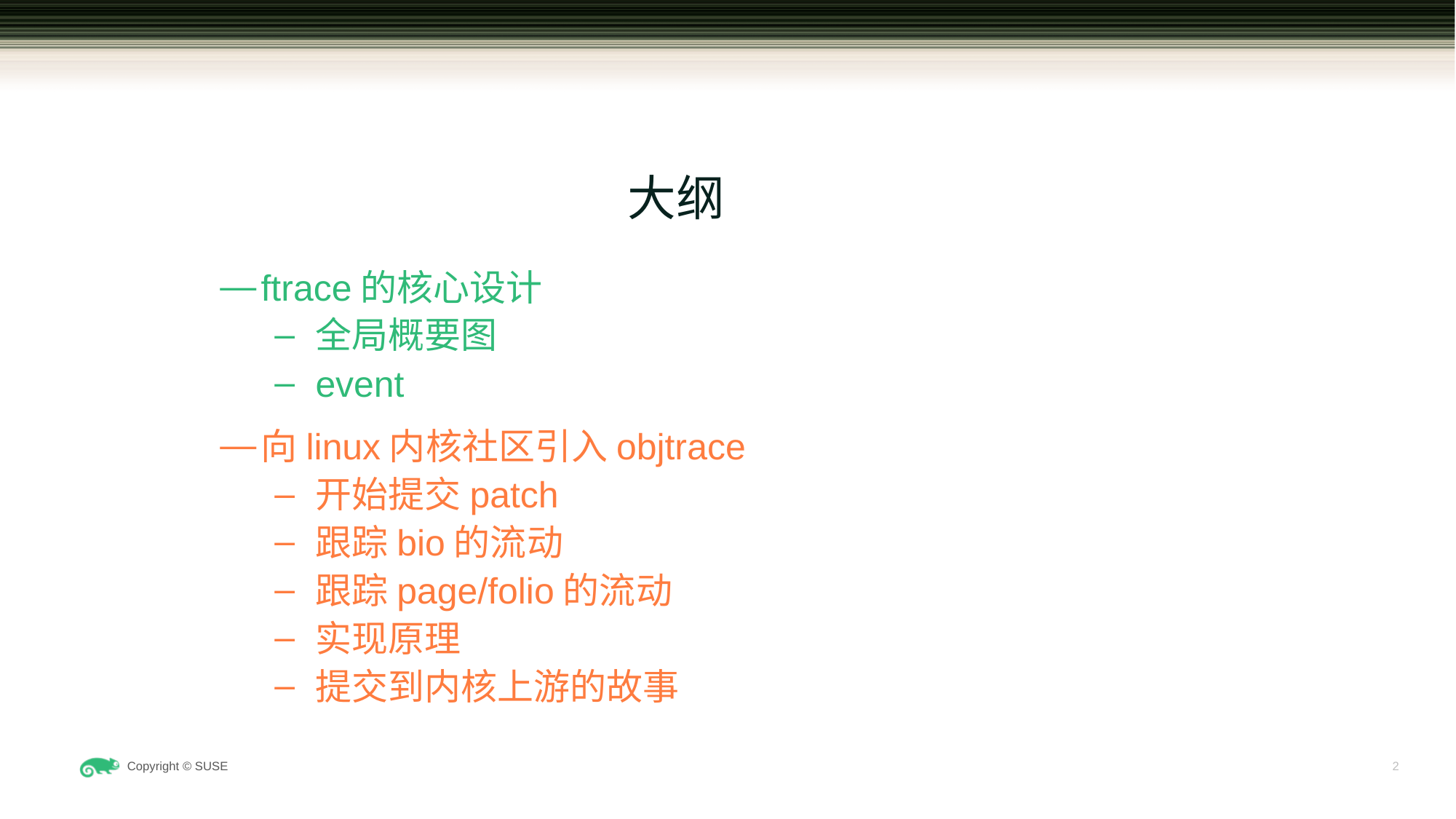

# 大纲
ftrace的核心设计
全局概要图
event
向linux内核社区引入objtrace
开始提交patch
跟踪bio的流动
跟踪page/folio的流动
实现原理
提交到内核上游的故事
2
2